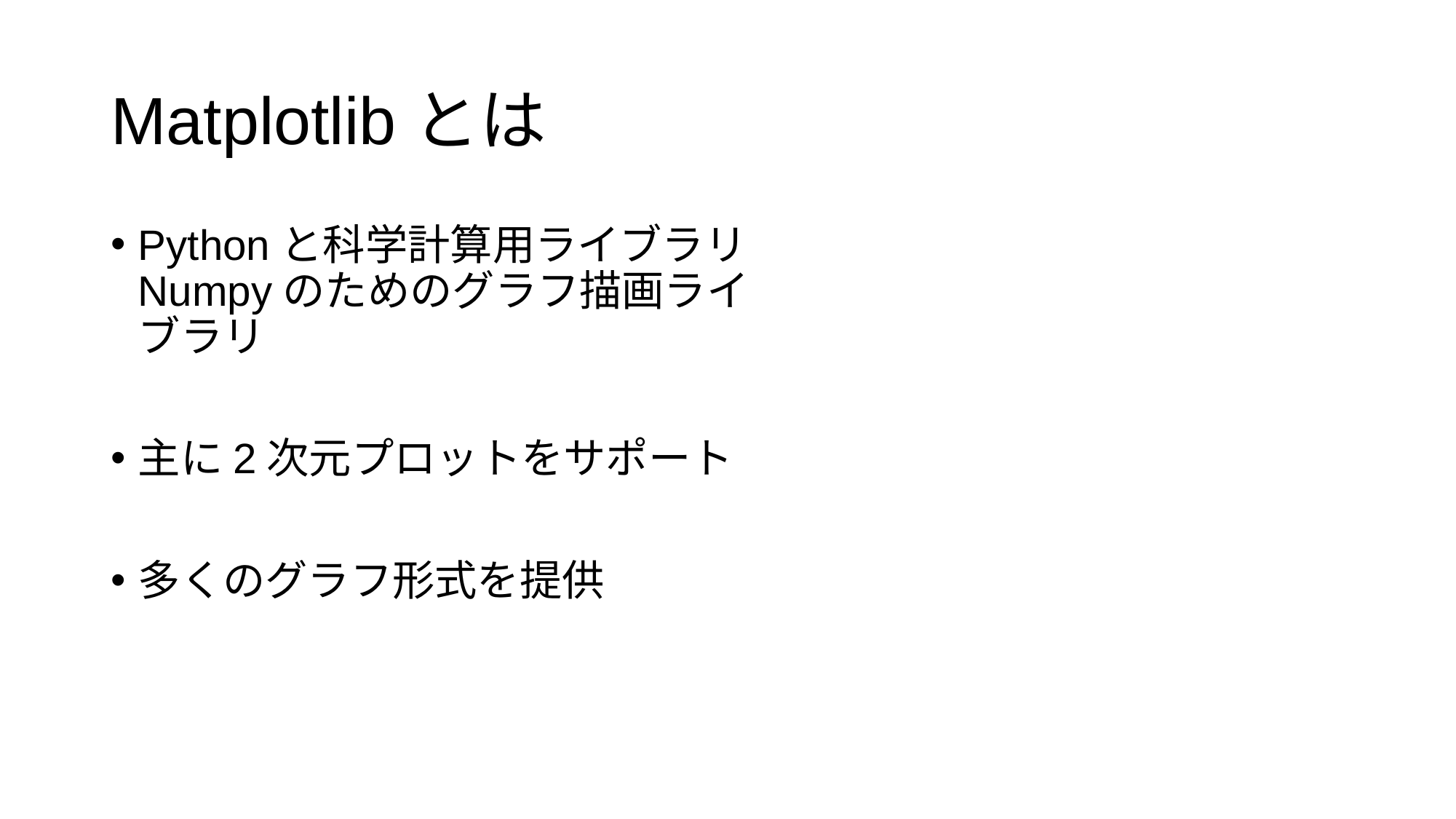

# Matplotlibとは
Pythonと科学計算用ライブラリ Numpyのためのグラフ描画ライブラリ

主に2次元プロットをサポート

多くのグラフ形式を提供